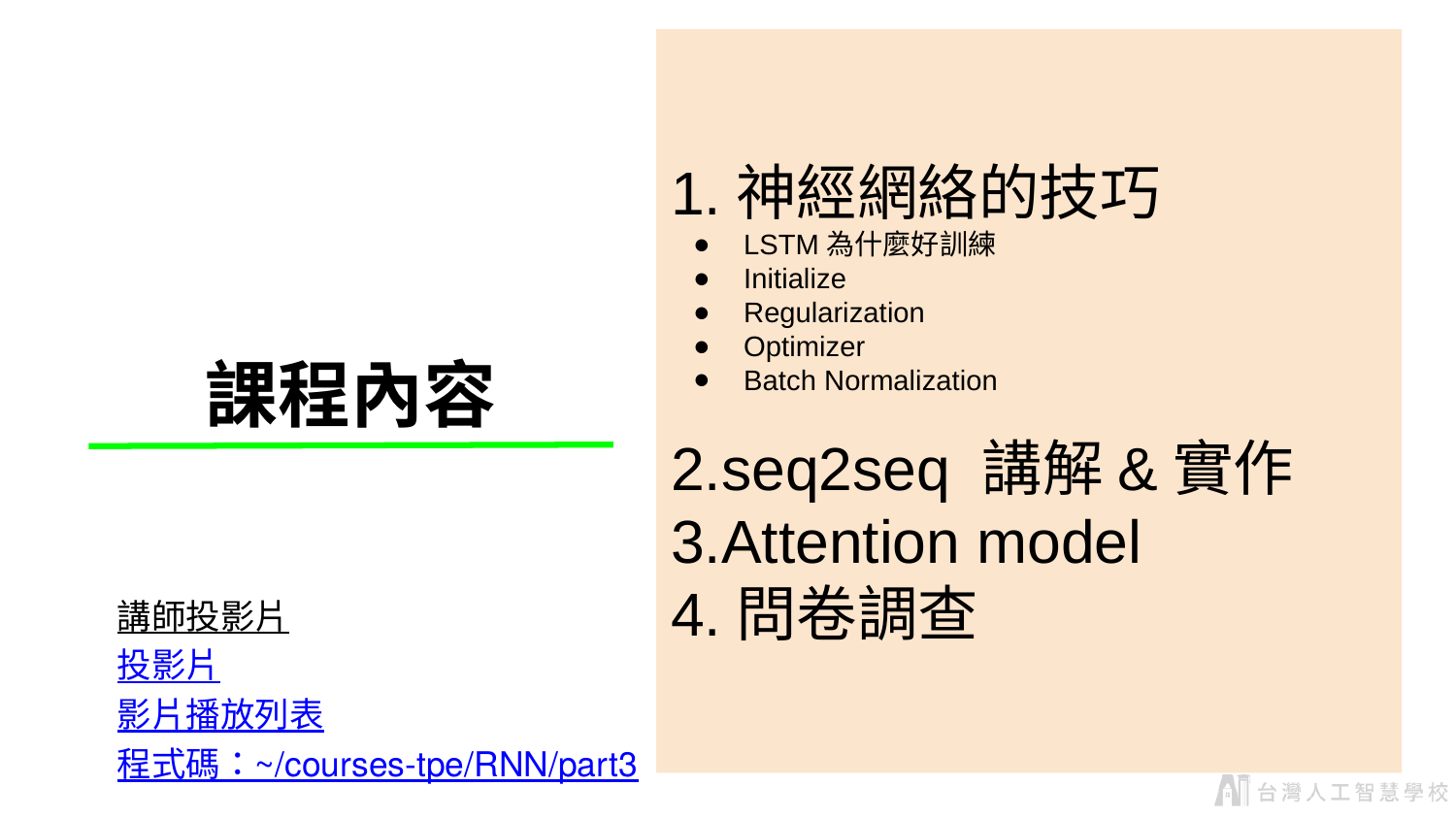

1.神經網絡的技巧
LSTM為什麼好訓練
Initialize
Regularization
Optimizer
Batch Normalization

2.seq2seq 講解&實作
3.Attention model
4.問卷調查
課程內容
講師投影片
投影片
影片播放列表
程式碼：~/courses-tpe/RNN/part3